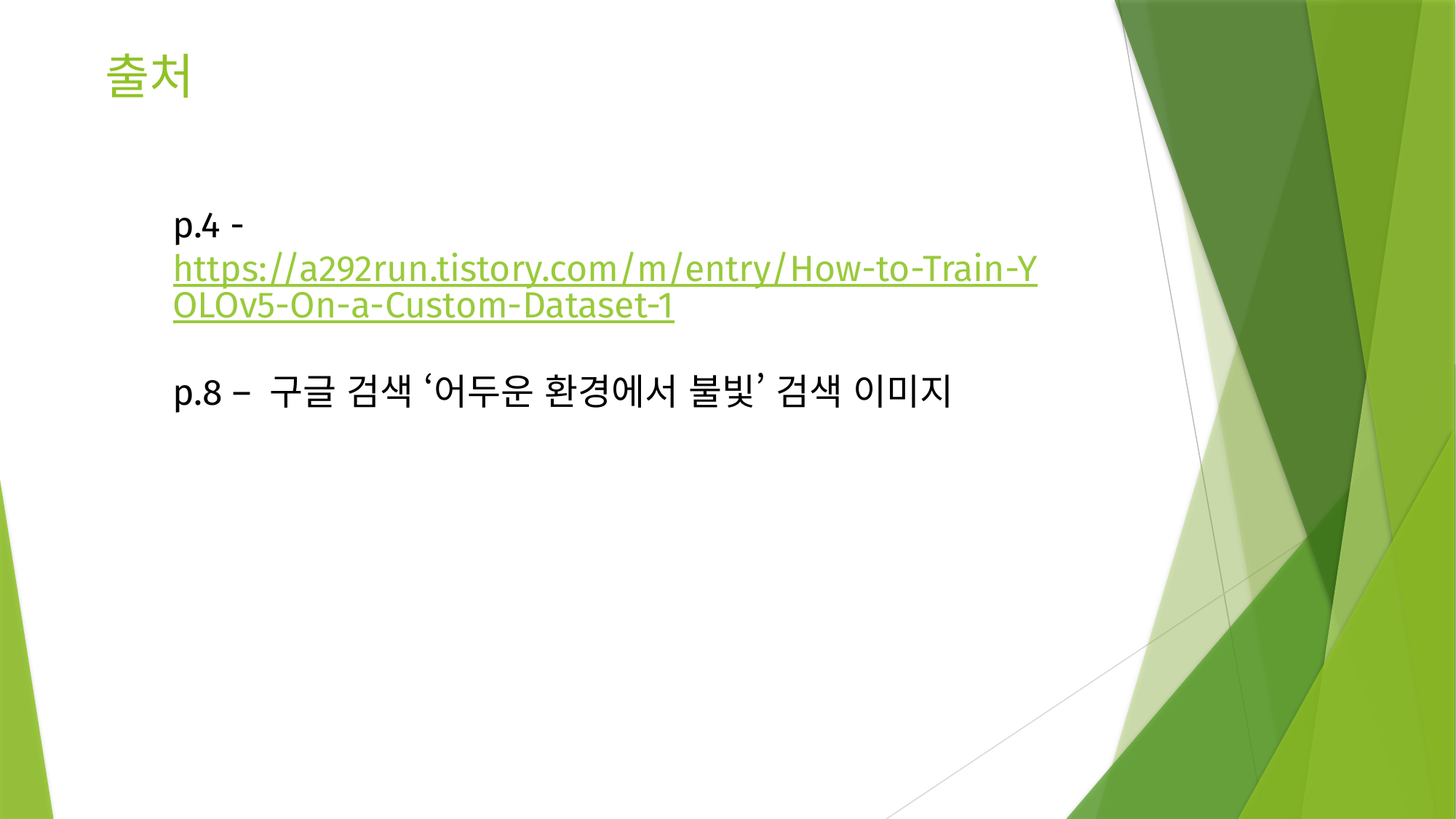

출처
p.4 - https://a292run.tistory.com/m/entry/How-to-Train-YOLOv5-On-a-Custom-Dataset-1

p.8 – 구글 검색 ‘어두운 환경에서 불빛’ 검색 이미지